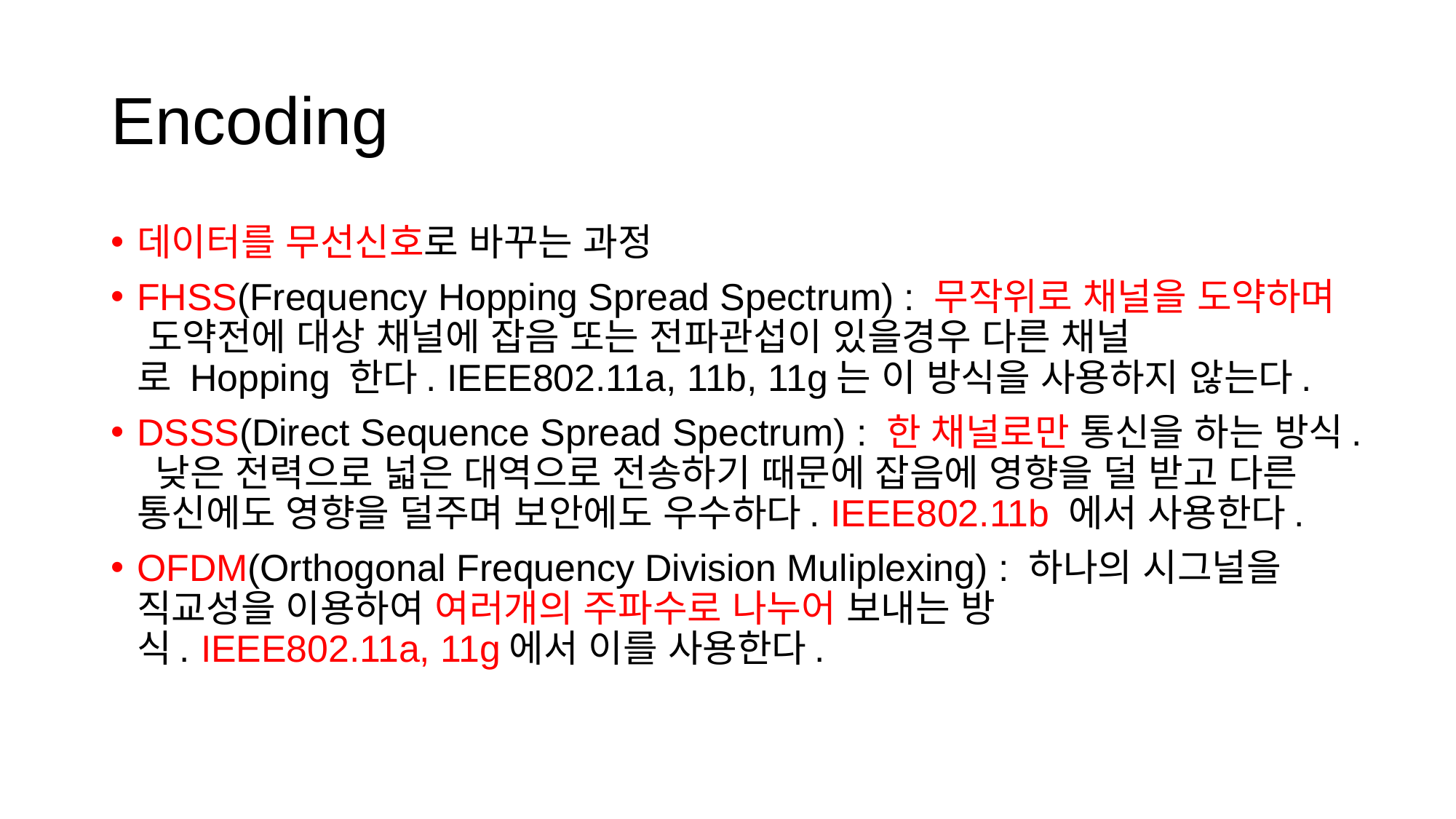

# Encoding
데이터를 무선신호로 바꾸는 과정
FHSS(Frequency Hopping Spread Spectrum) : 무작위로 채널을 도약하며 도약전에 대상 채널에 잡음 또는 전파관섭이 있을경우 다른 채널로 Hopping 한다. IEEE802.11a, 11b, 11g는 이 방식을 사용하지 않는다.
DSSS(Direct Sequence Spread Spectrum) : 한 채널로만 통신을 하는 방식. 낮은 전력으로 넓은 대역으로 전송하기 때문에 잡음에 영향을 덜 받고 다른 통신에도 영향을 덜주며 보안에도 우수하다. IEEE802.11b 에서 사용한다.
OFDM(Orthogonal Frequency Division Muliplexing) : 하나의 시그널을 직교성을 이용하여 여러개의 주파수로 나누어 보내는 방식. IEEE802.11a, 11g에서 이를 사용한다.